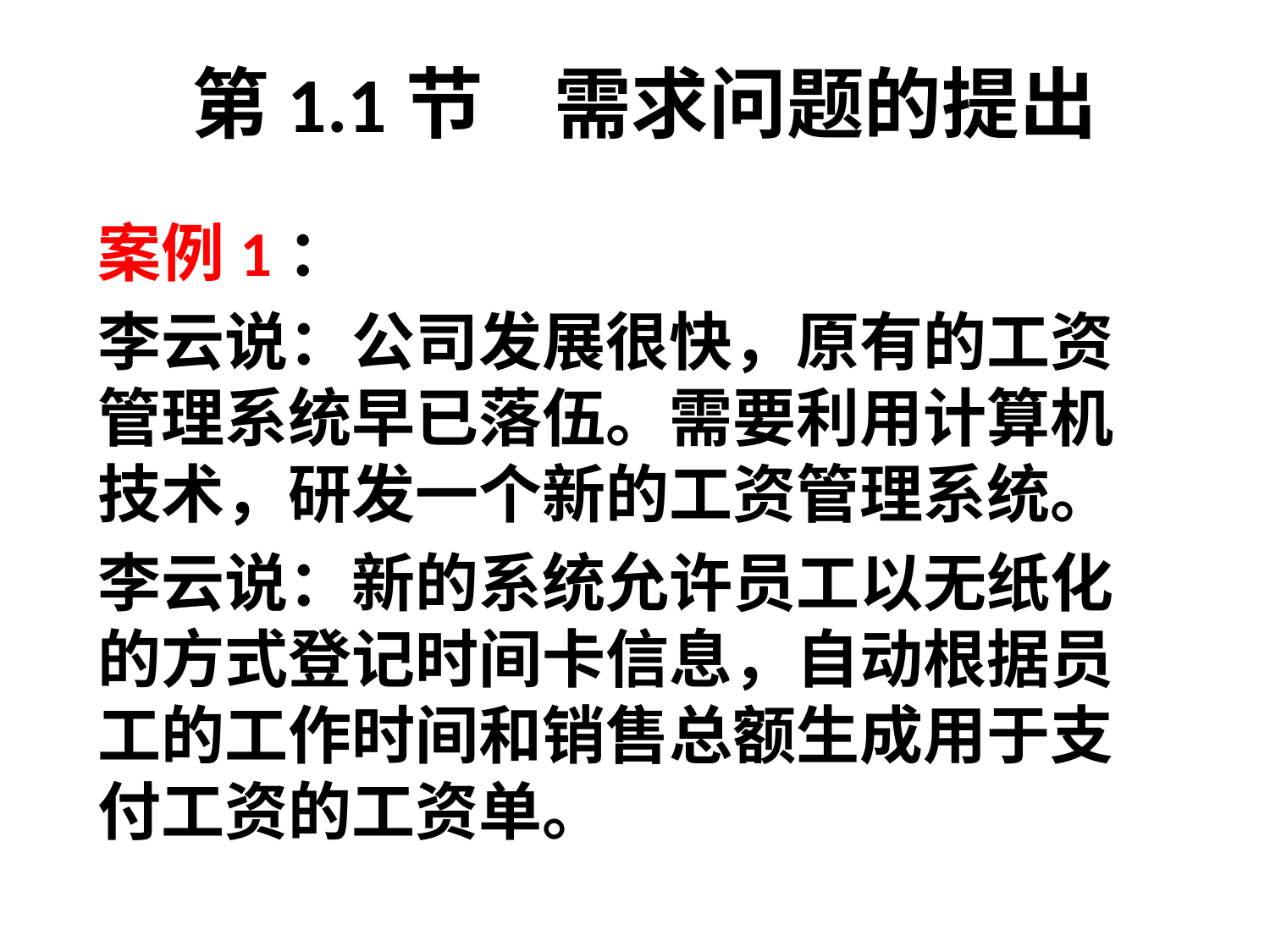

# 第1.1节    需求问题的提出
案例1：
李云说：公司发展很快，原有的工资管理系统早已落伍。需要利用计算机技术，研发一个新的工资管理系统。
李云说：新的系统允许员工以无纸化的方式登记时间卡信息，自动根据员工的工作时间和销售总额生成用于支付工资的工资单。